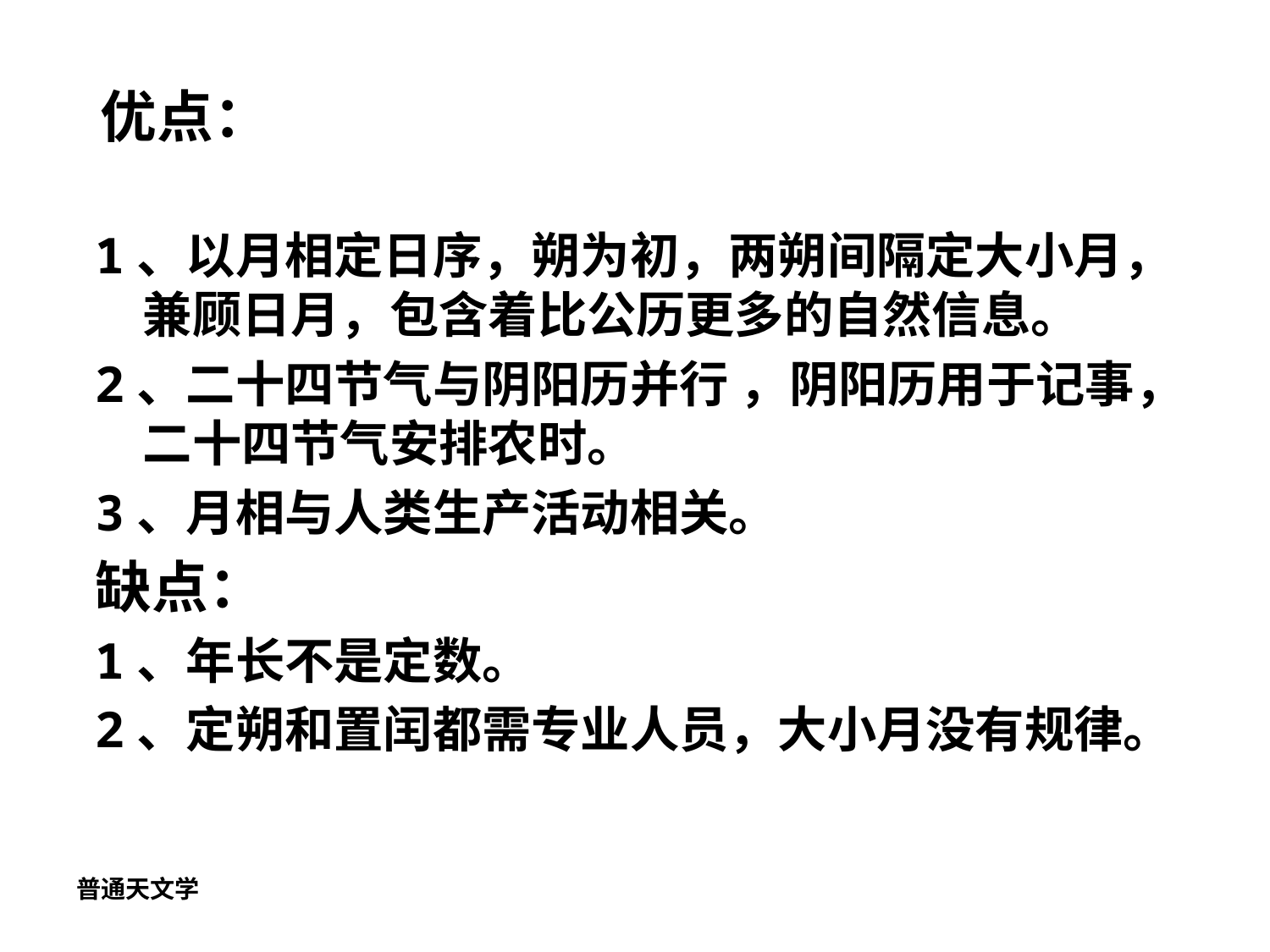

# 优点：
1、以月相定日序，朔为初，两朔间隔定大小月，兼顾日月，包含着比公历更多的自然信息。
2、二十四节气与阴阳历并行 ，阴阳历用于记事，二十四节气安排农时。
3、月相与人类生产活动相关。
缺点：
1、年长不是定数。
2、定朔和置闰都需专业人员，大小月没有规律。

普通天文学